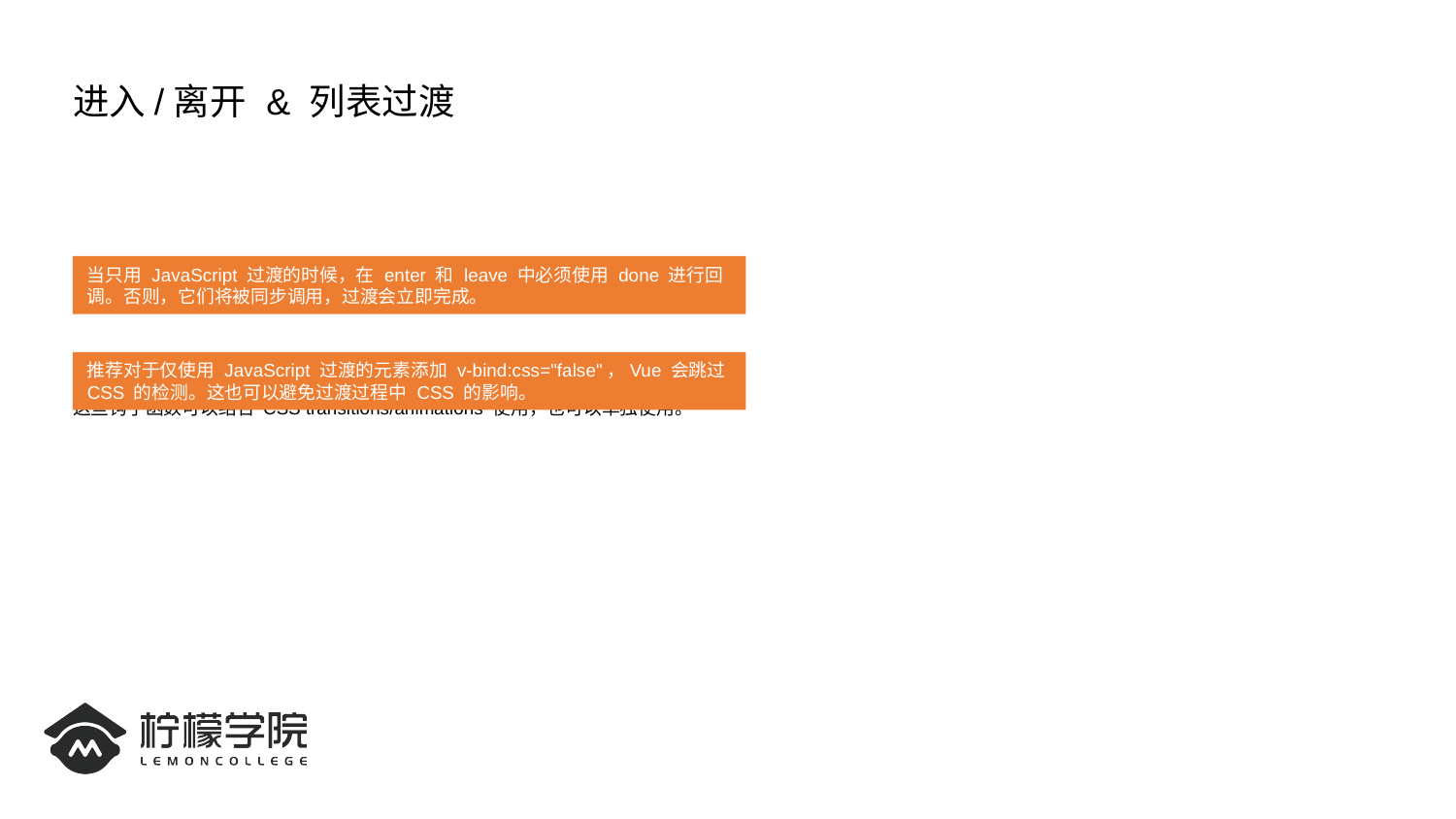

# 进入/离开 & 列表过渡
这些钩子函数可以结合 CSS transitions/animations 使用，也可以单独使用。

当只用 JavaScript 过渡的时候，在 enter 和 leave 中必须使用 done 进行回调。否则，它们将被同步调用，过渡会立即完成。
推荐对于仅使用 JavaScript 过渡的元素添加 v-bind:css="false"，Vue 会跳过 CSS 的检测。这也可以避免过渡过程中 CSS 的影响。